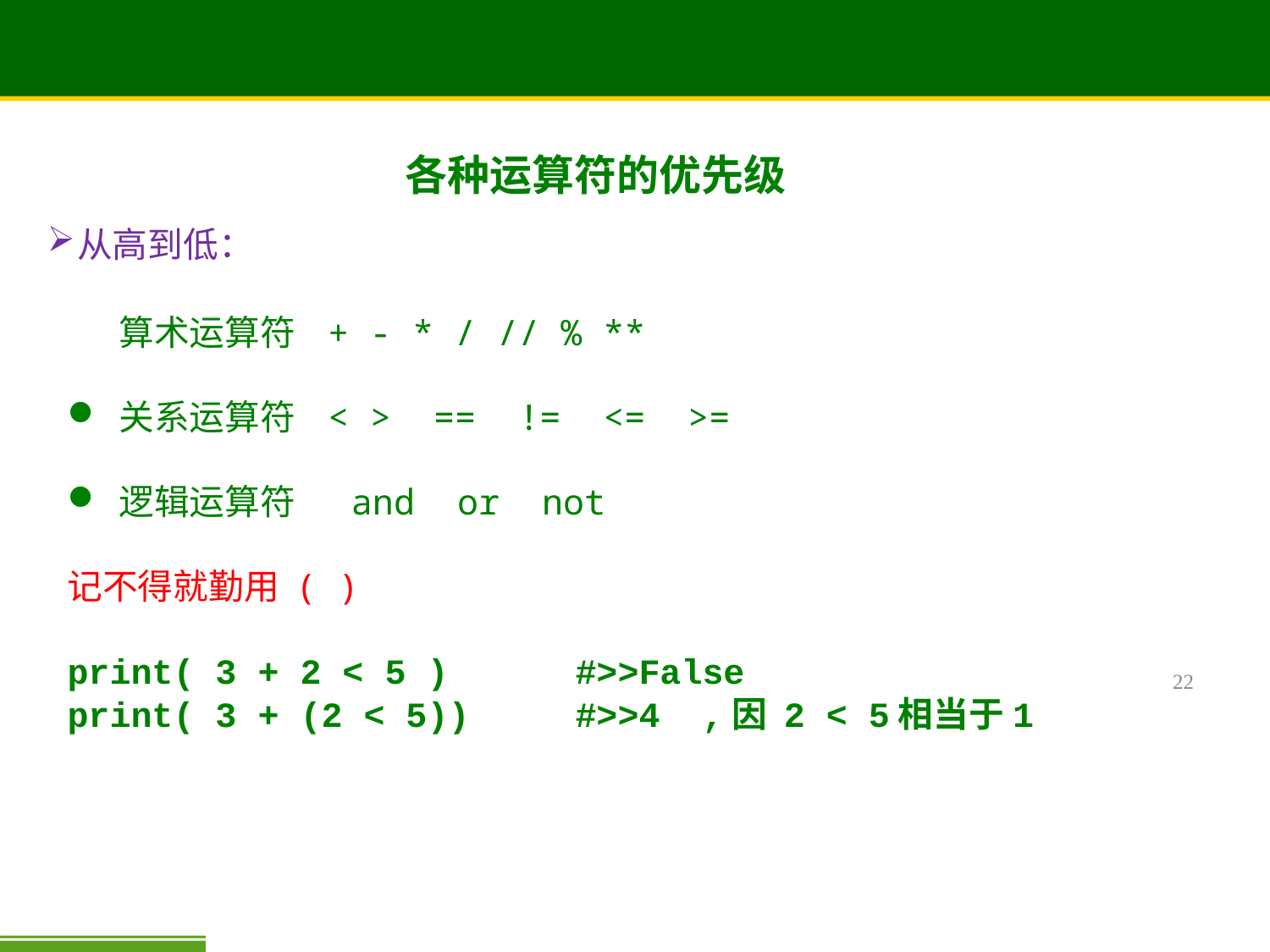

# 各种运算符的优先级
从高到低：
 算术运算符   + - * / // % **

 关系运算符   < >  ==  !=  <=  >=

 逻辑运算符	and  or  not

记不得就勤用 ( )

print( 3 + 2 < 5 )	#>>False
print( 3 + (2 < 5))	#>>4  ,因 2 < 5相当于1

22